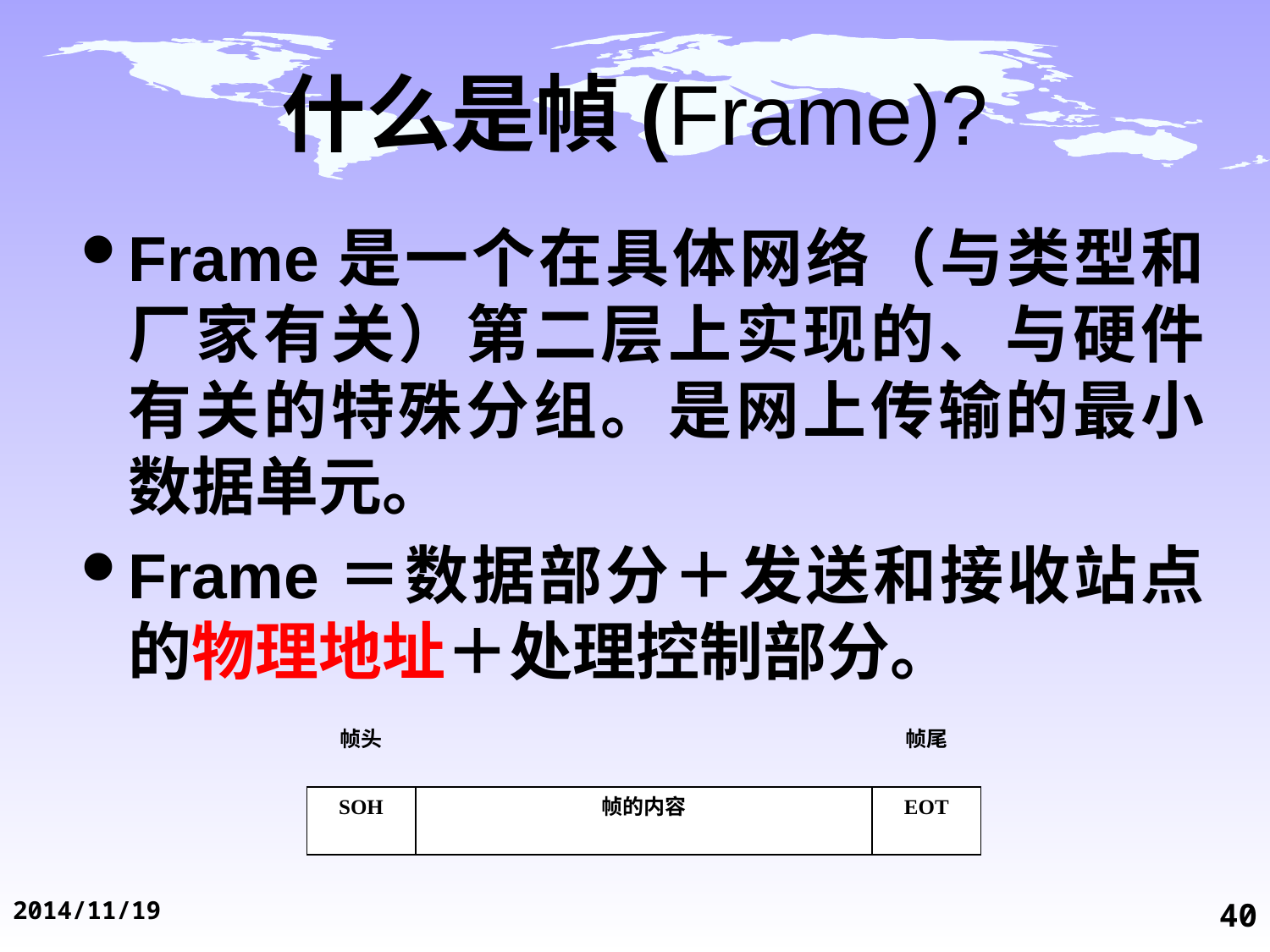

# 什么是幀(Frame)?
Frame是一个在具体网络（与类型和厂家有关）第二层上实现的、与硬件有关的特殊分组。是网上传输的最小数据单元。
Frame＝数据部分＋发送和接收站点的物理地址＋处理控制部分。
帧头
帧尾
SOH
帧的内容
EOT
2014/11/19
40